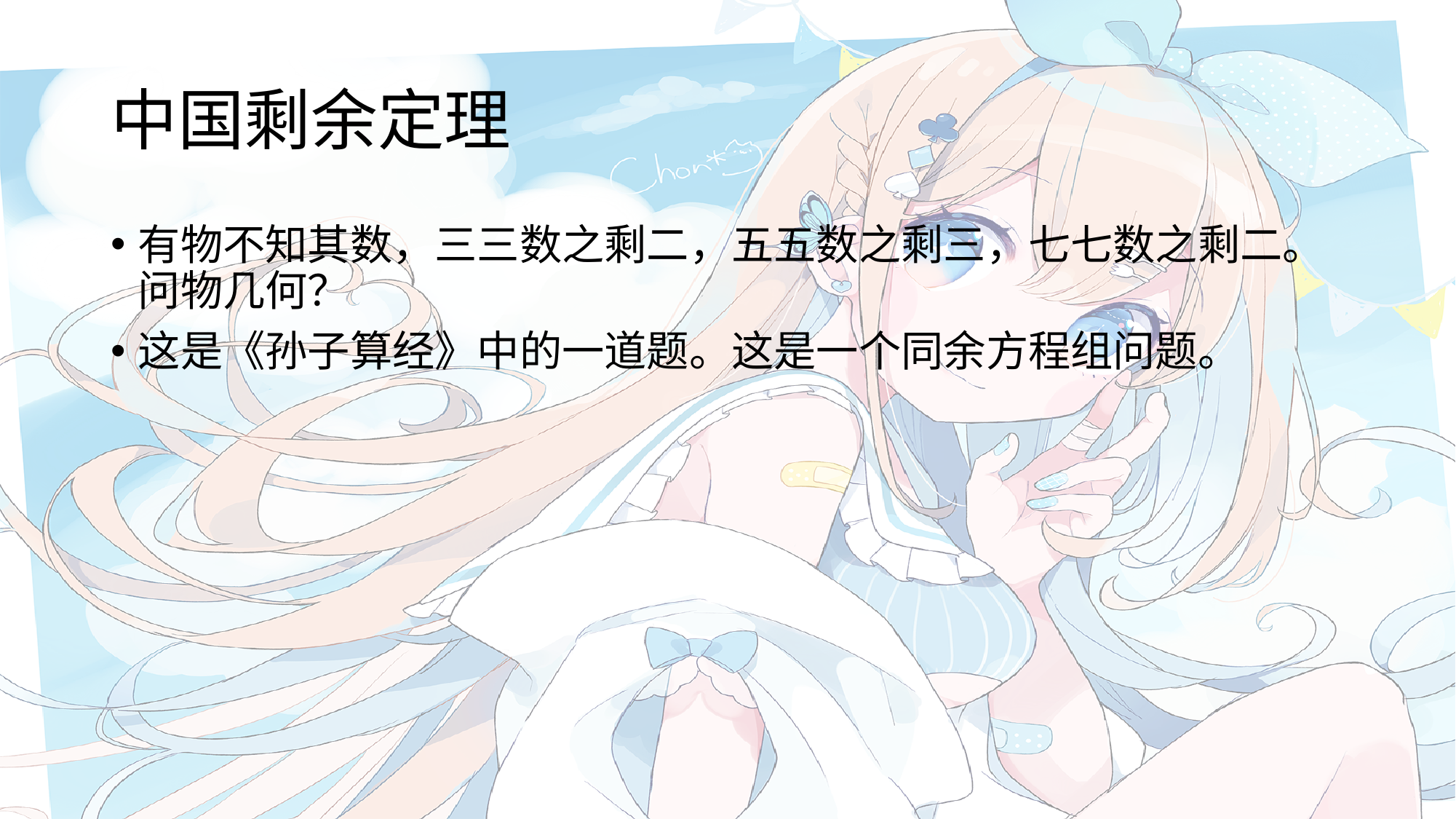

# 中国剩余定理
有物不知其数，三三数之剩二，五五数之剩三，七七数之剩二。问物几何？
这是《孙子算经》中的一道题。这是一个同余方程组问题。